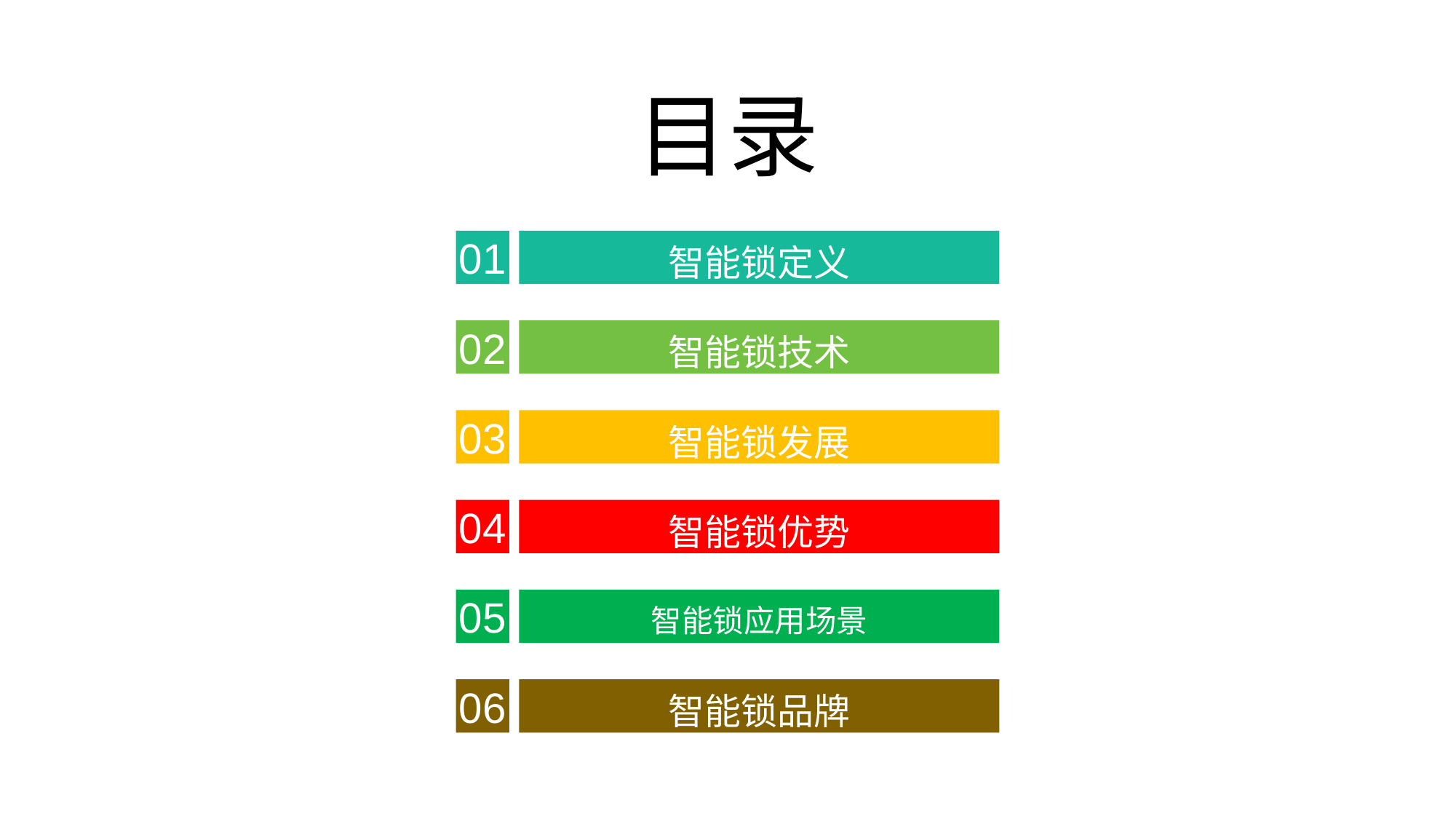

# 目录
01
智能锁定义
02
智能锁技术
03
智能锁发展
04
智能锁优势
05
智能锁应用场景
06
智能锁品牌